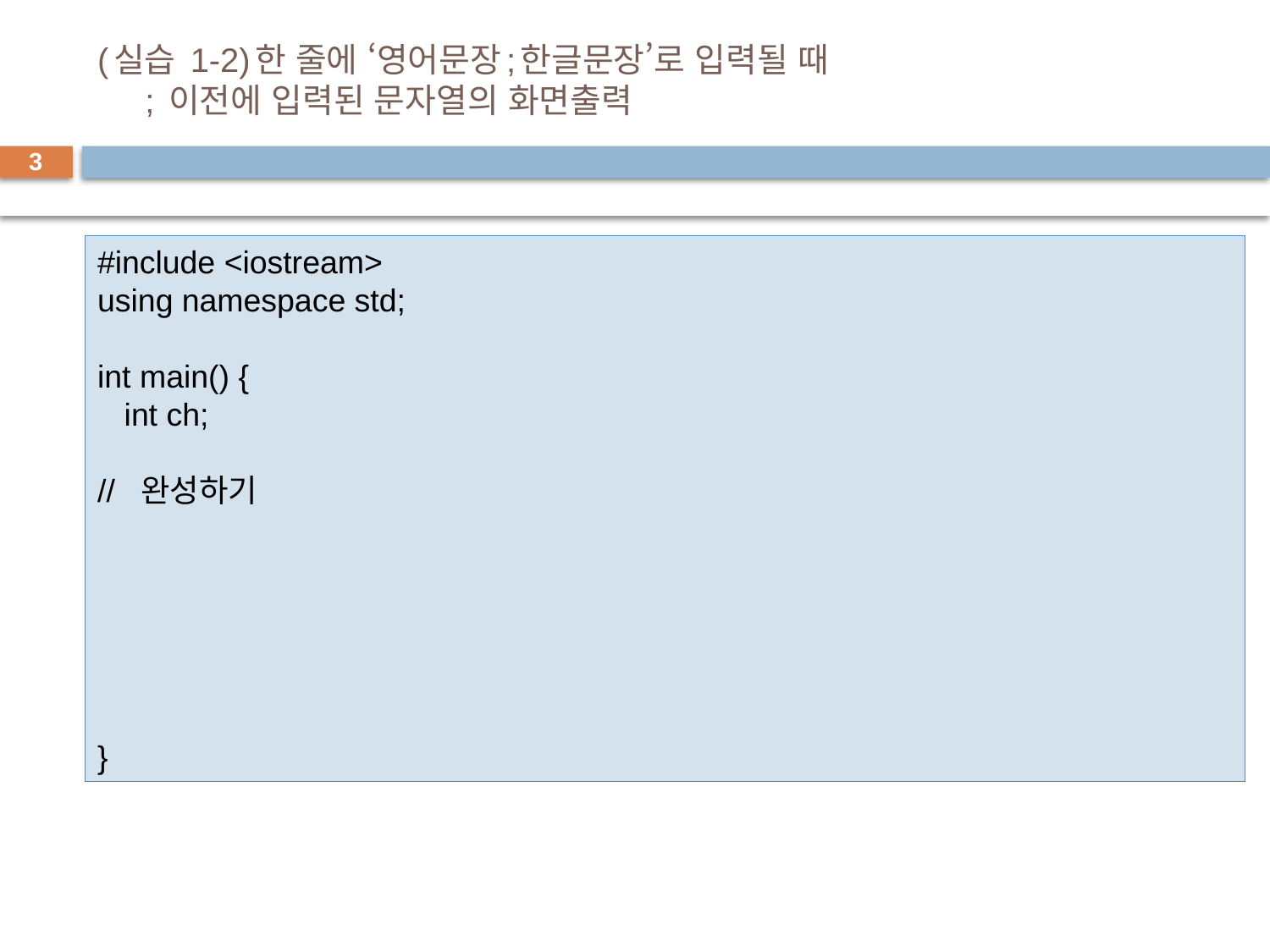

# (실습 1-2)한 줄에 ‘영어문장;한글문장’로 입력될 때 ; 이전에 입력된 문자열의 화면출력
3
#include <iostream>
using namespace std;

int main() {
   int ch;

//  완성하기

}